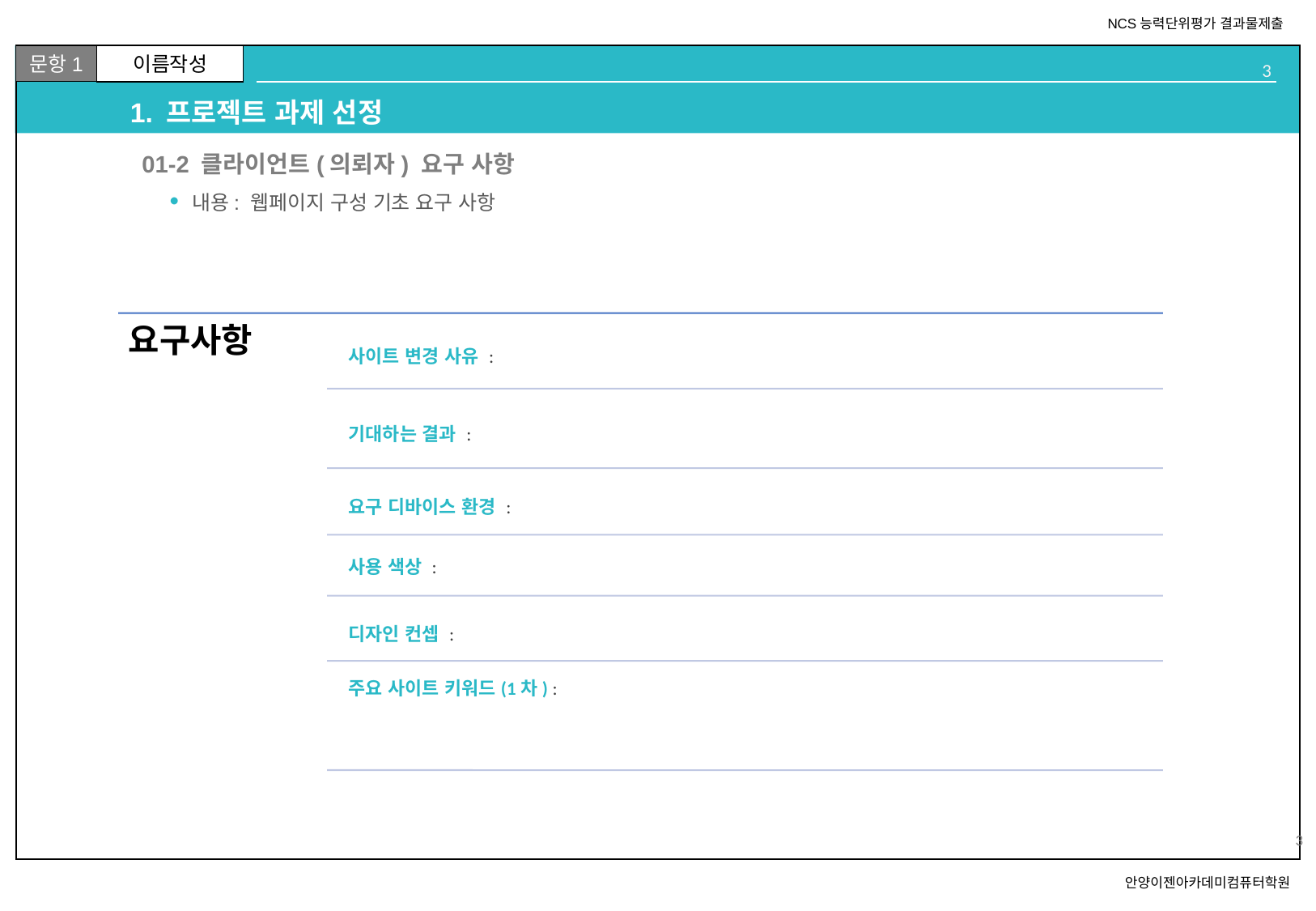

# 1. 프로젝트 과제 선정
01-2 클라이언트(의뢰자) 요구 사항
내용: 웹페이지 구성 기초 요구 사항
요구사항
사이트 변경 사유 :
기대하는 결과 :
요구 디바이스 환경 :
사용 색상 :
디자인 컨셉 :
주요 사이트 키워드(1차) :
3